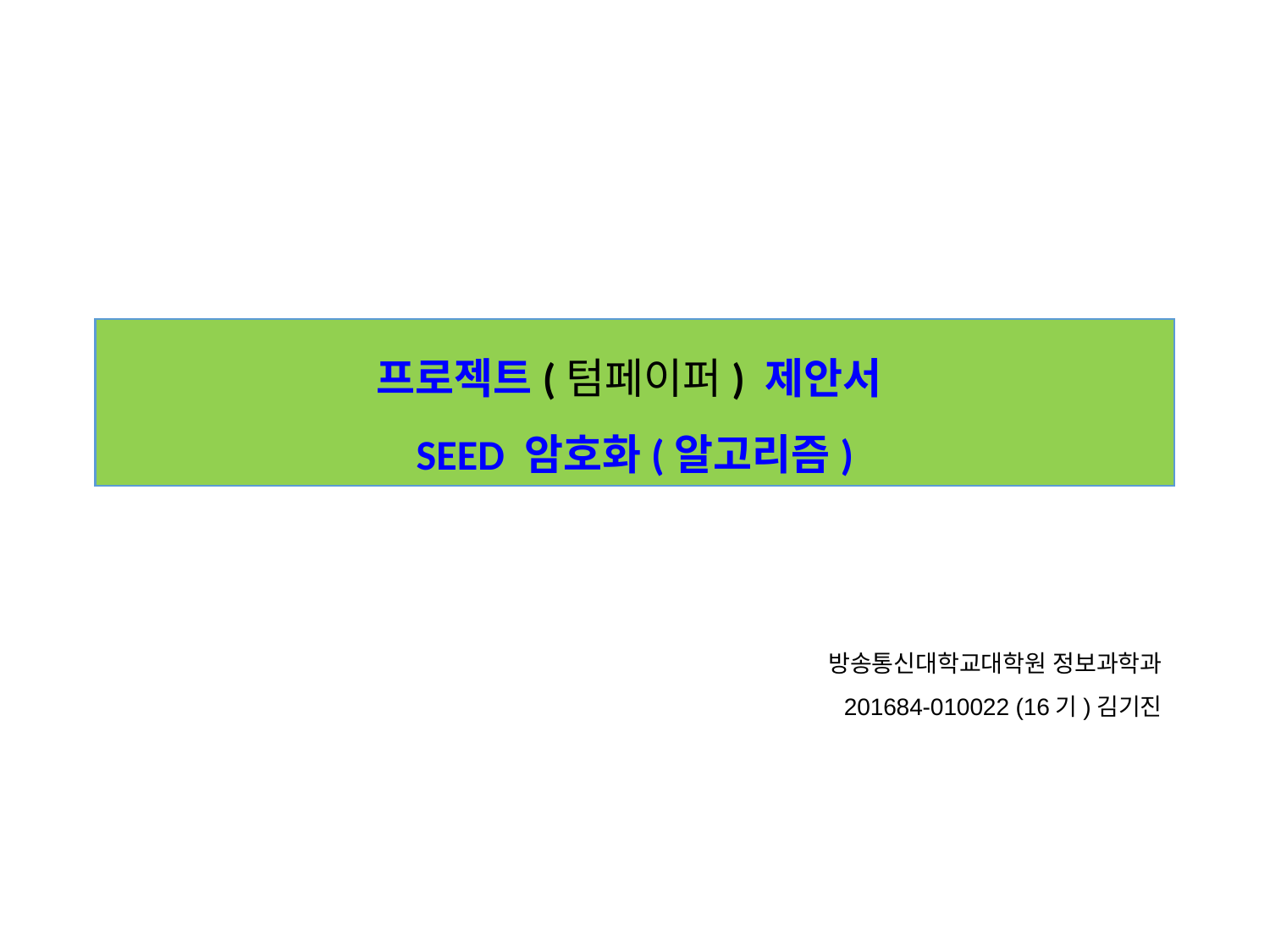

# 프로젝트(텀페이퍼) 제안서 SEED 암호화(알고리즘)
방송통신대학교대학원 정보과학과
201684-010022 (16기)김기진